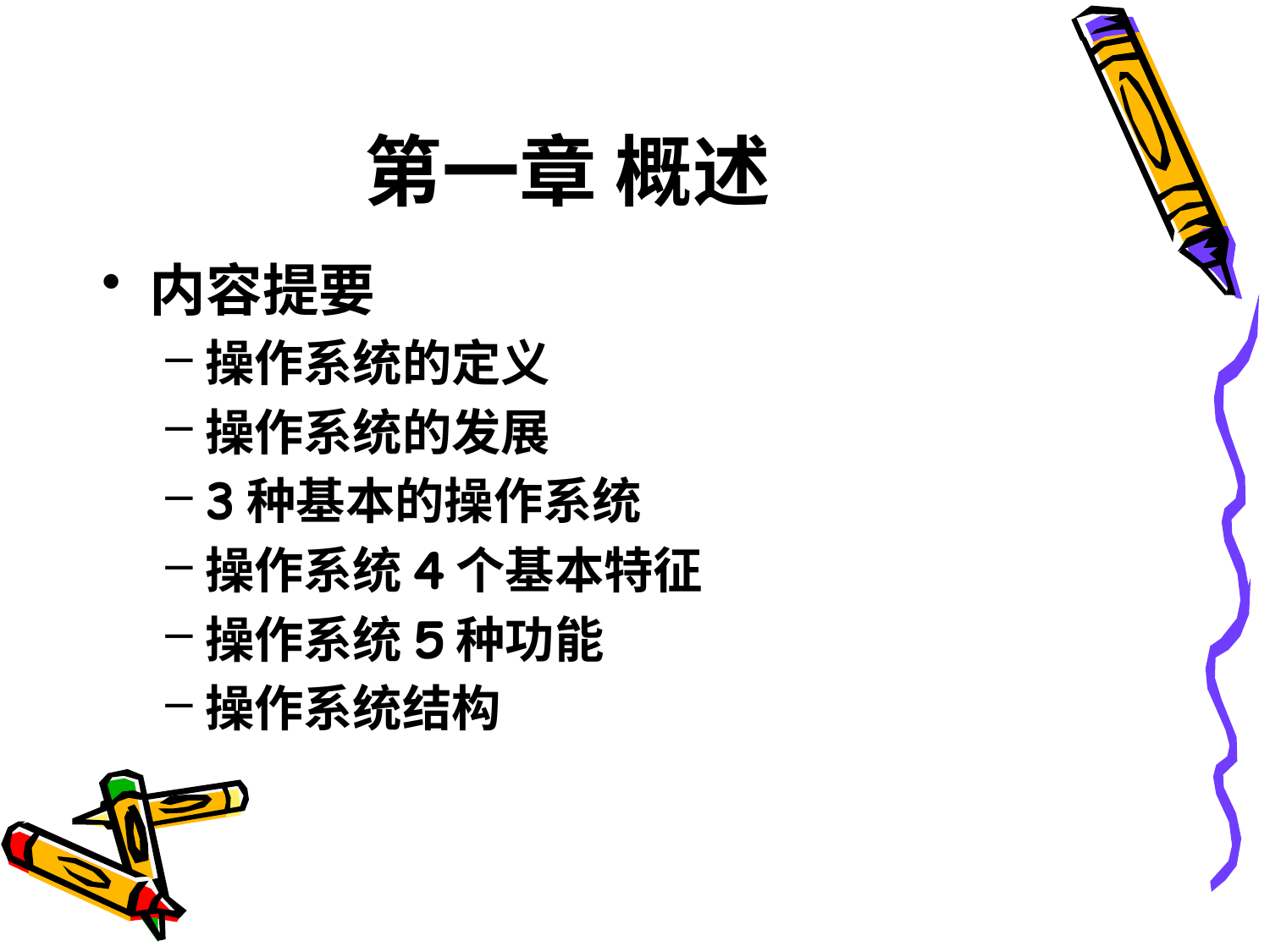

# 第一章 概述
内容提要
操作系统的定义
操作系统的发展
3种基本的操作系统
操作系统4个基本特征
操作系统5种功能
操作系统结构